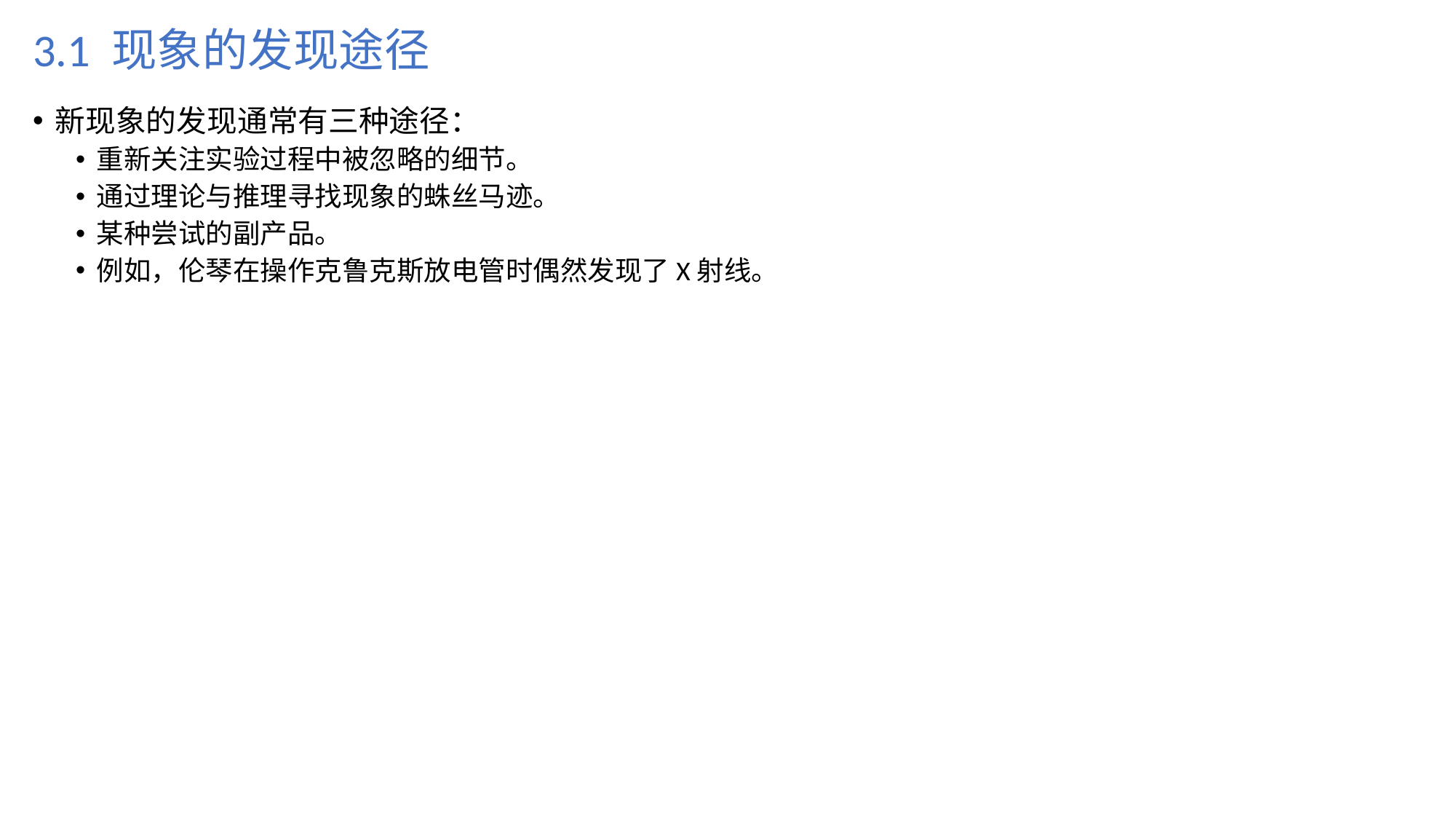

# 3.1 现象的发现途径
新现象的发现通常有三种途径：
重新关注实验过程中被忽略的细节。
通过理论与推理寻找现象的蛛丝马迹。
某种尝试的副产品。
例如，伦琴在操作克鲁克斯放电管时偶然发现了X射线。